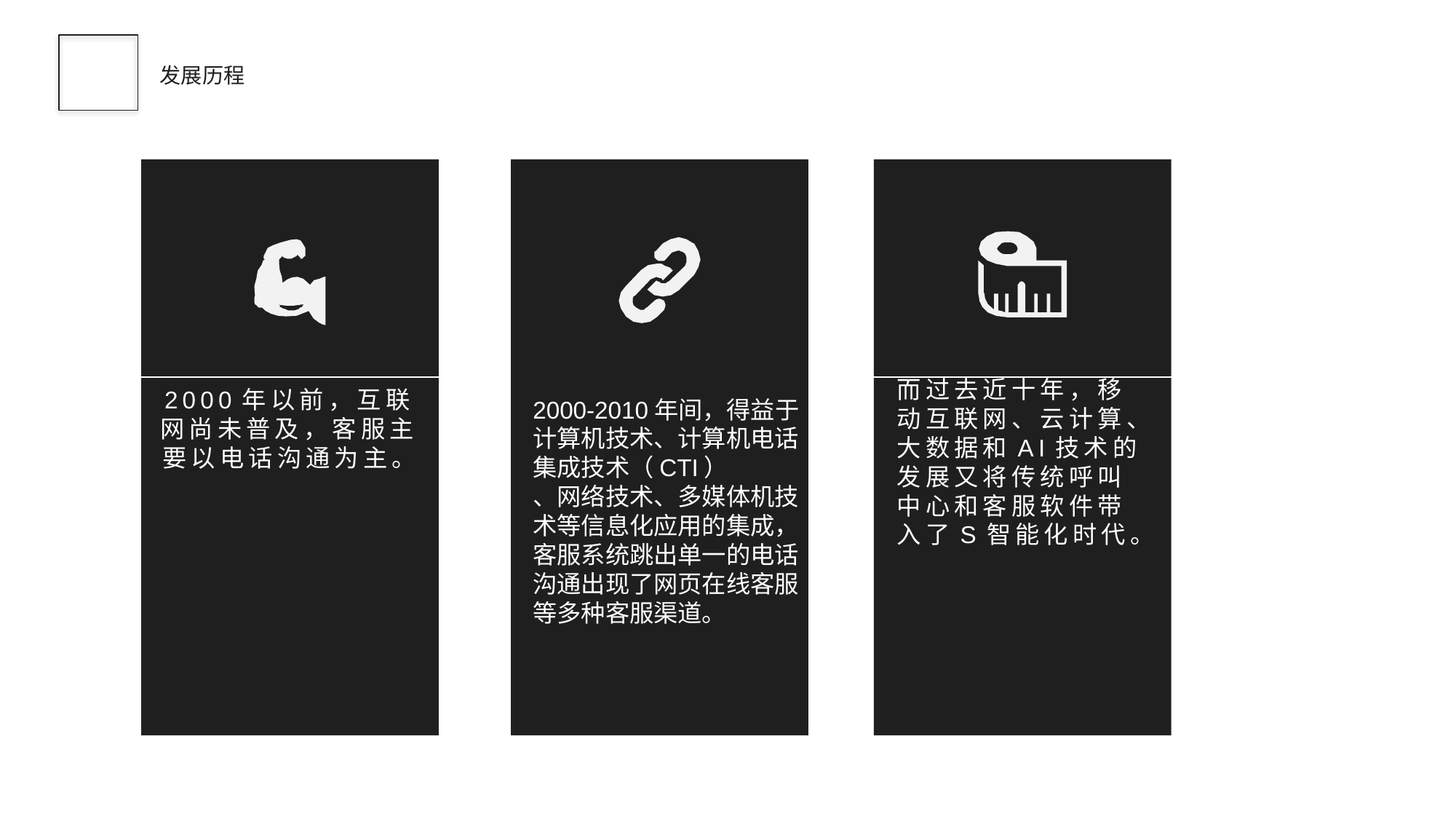

发展历程

2000年以前，互联网尚未普及，客服主要以电话沟通为主。

2000-2010年间，得益于计算机技术、计算机电话集成技术（CTI）
、网络技术、多媒体机技术等信息化应用的集成，客服系统跳出单一的电话沟通出现了网页在线客服等多种客服渠道。

而过去近十年，移动互联网、云计算、大数据和AI技术的发展又将传统呼叫中心和客服软件带入了S智能化时代。